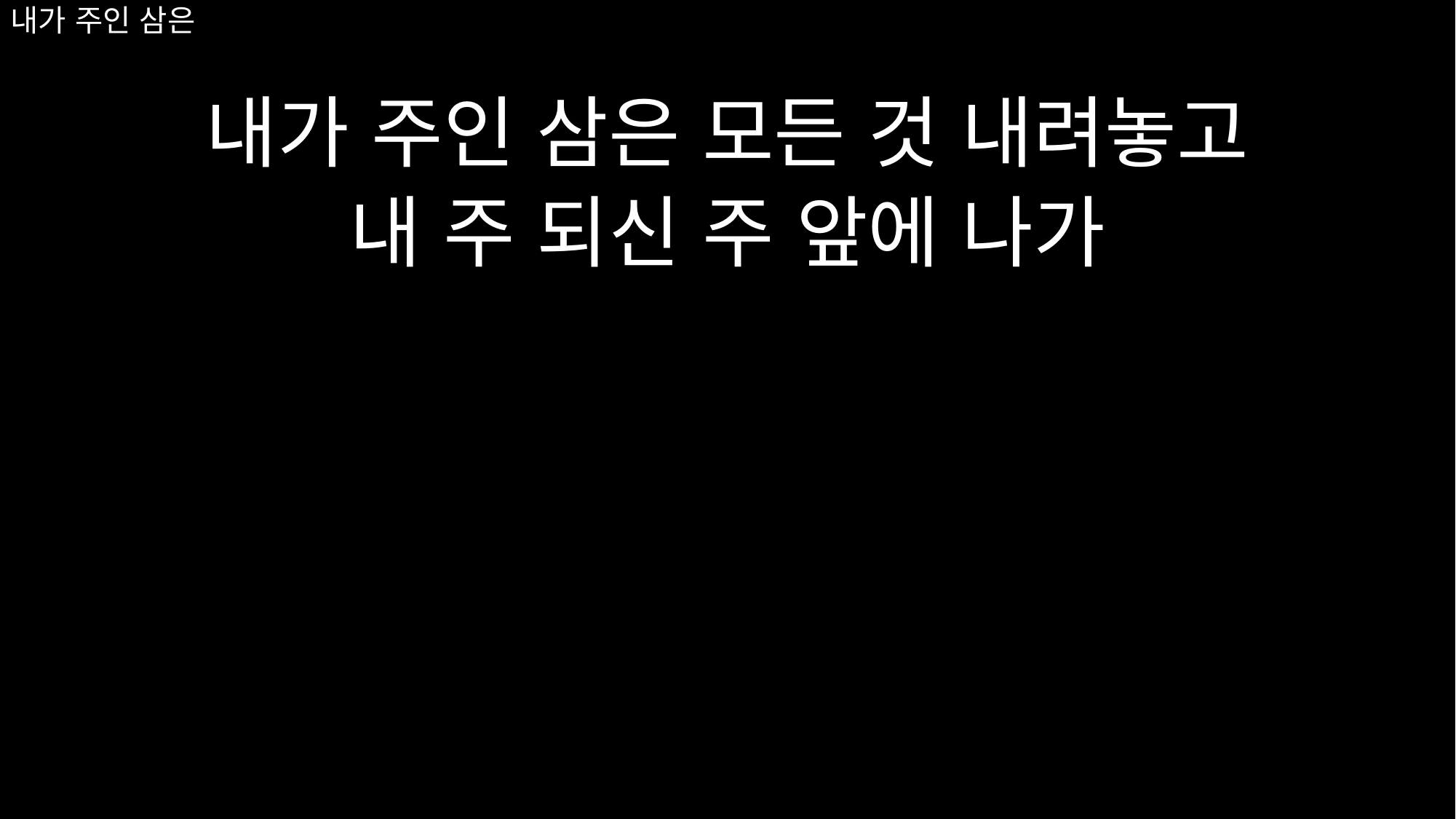

# 내가 주인 삼은
내가 주인 삼은 모든 것 내려놓고
내 주 되신 주 앞에 나가